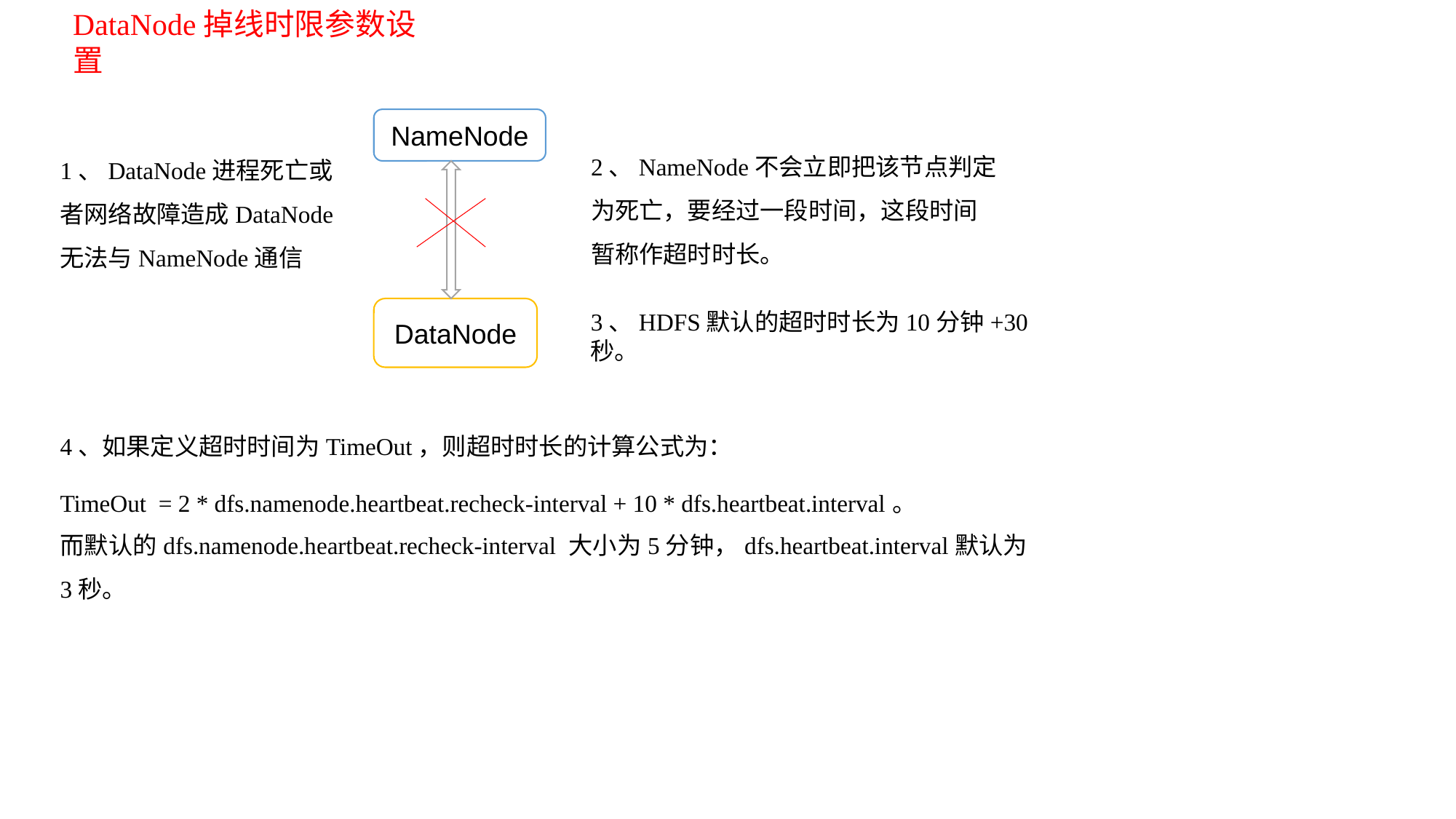

DataNode掉线时限参数设置
NameNode
2、NameNode不会立即把该节点判定为死亡，要经过一段时间，这段时间暂称作超时时长。
1、DataNode进程死亡或者网络故障造成DataNode无法与NameNode通信

DataNode
3、HDFS默认的超时时长为10分钟+30秒。
4、如果定义超时时间为TimeOut，则超时时长的计算公式为：
TimeOut  = 2 * dfs.namenode.heartbeat.recheck-interval + 10 * dfs.heartbeat.interval。
而默认的dfs.namenode.heartbeat.recheck-interval 大小为5分钟，dfs.heartbeat.interval默认为3秒。